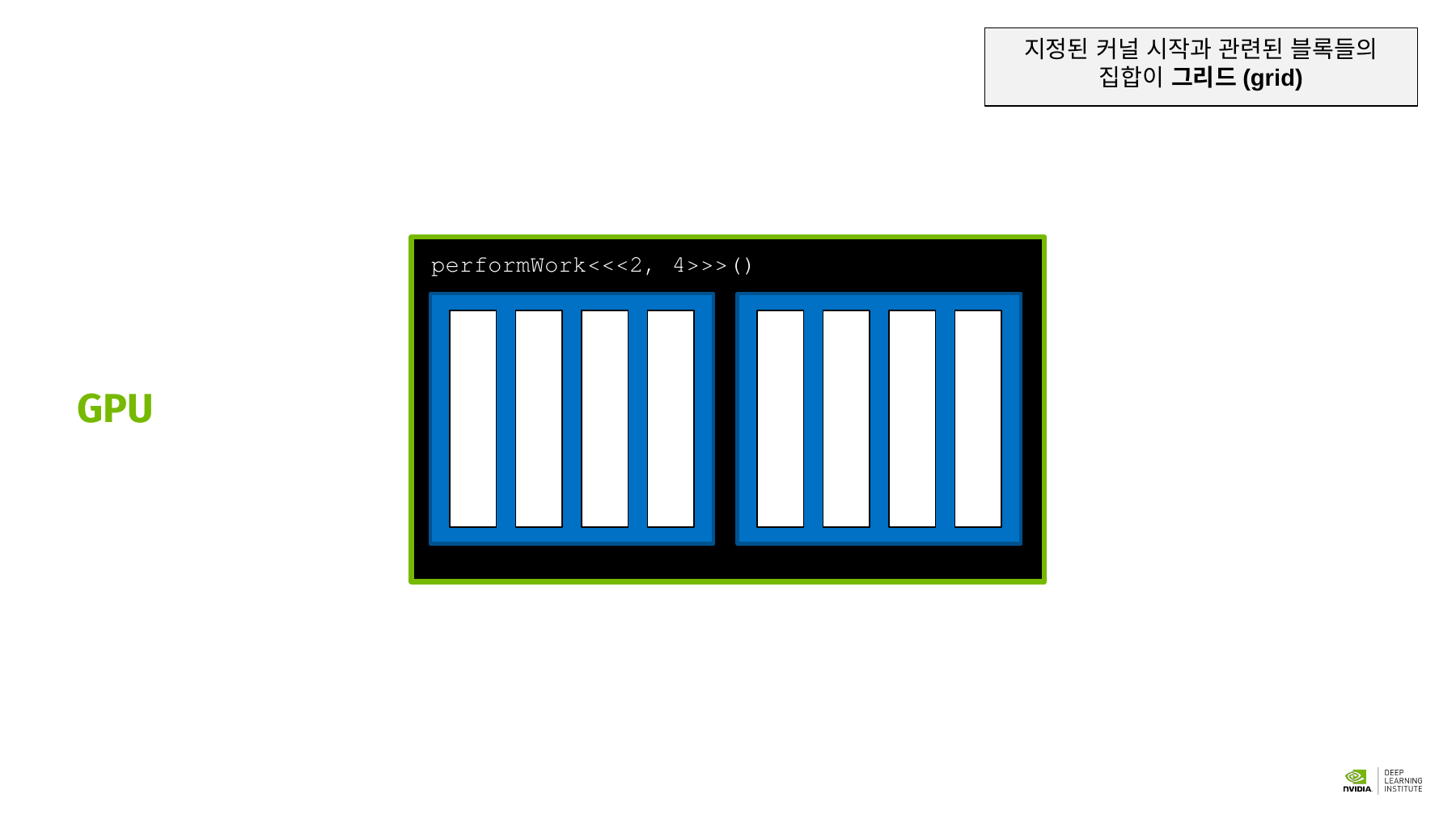

지정된 커널 시작과 관련된 블록들의 집합이 그리드(grid)

performWork<<<2, 4>>>()

GPU